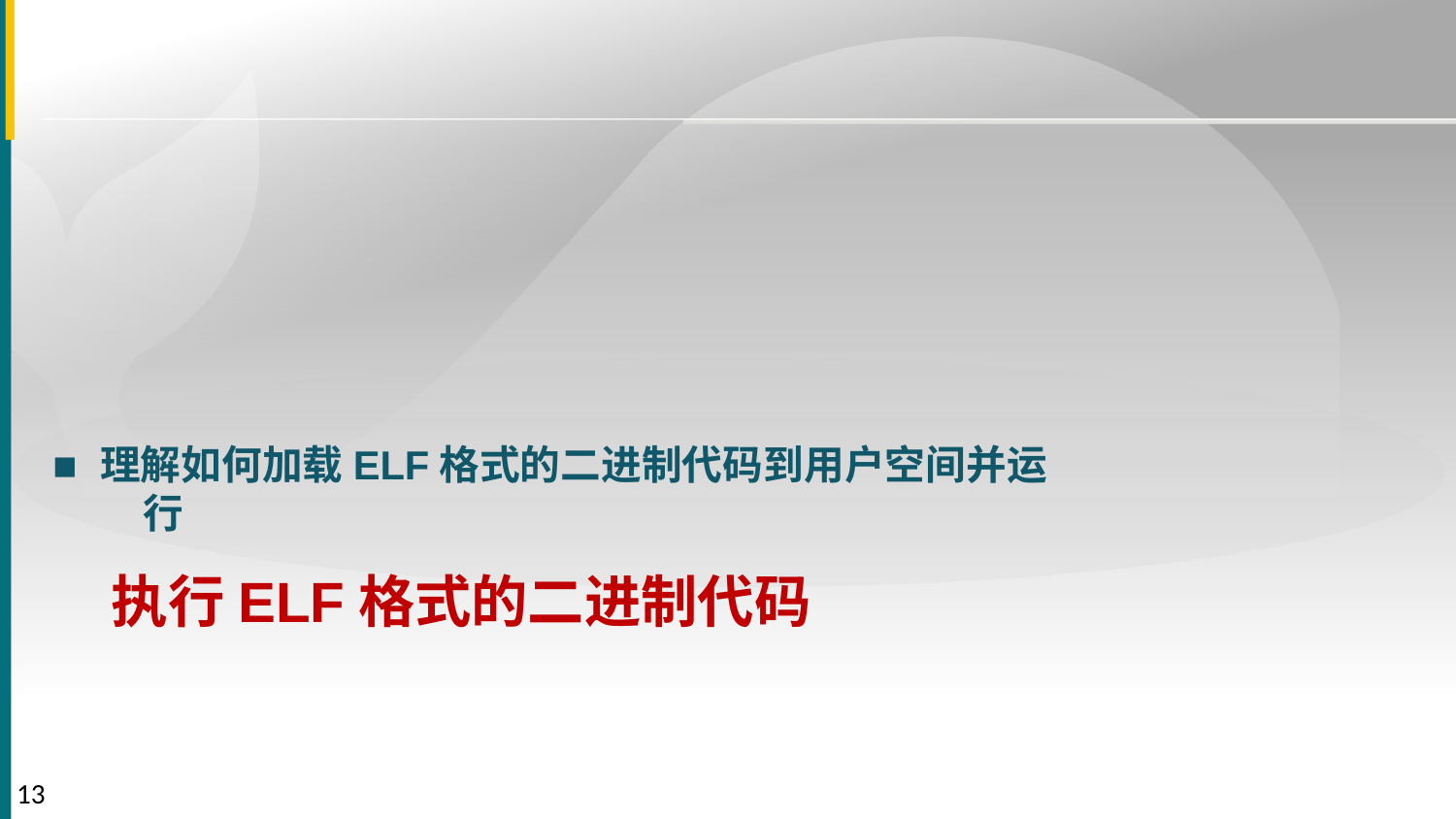

■
理解如何加载ELF格式的二进制代码到用户空间并运行
执行ELF格式的二进制代码
13